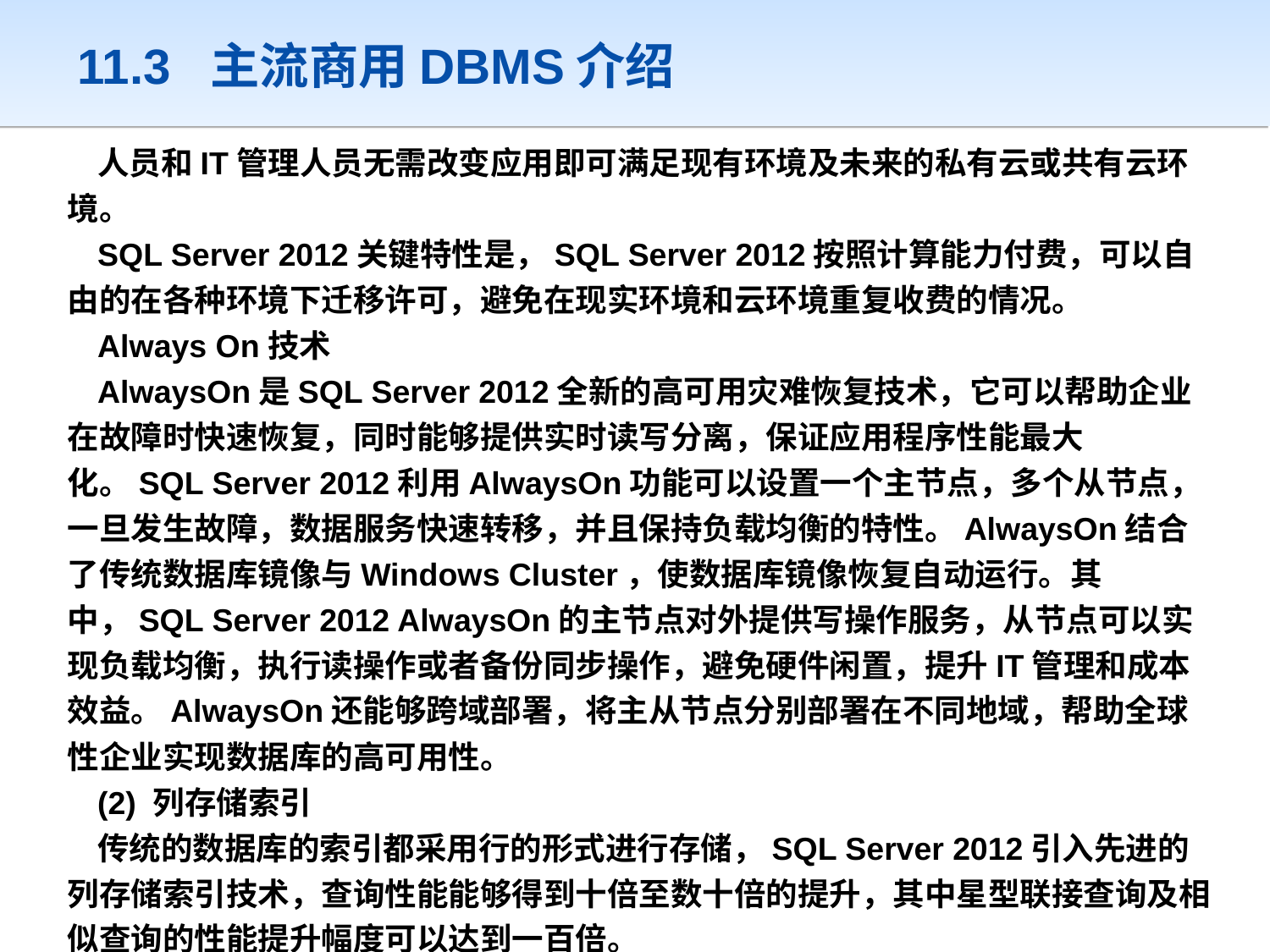

# 11.3  主流商用DBMS介绍
人员和IT管理人员无需改变应用即可满足现有环境及未来的私有云或共有云环境。
SQL Server 2012关键特性是，SQL Server 2012按照计算能力付费，可以自由的在各种环境下迁移许可，避免在现实环境和云环境重复收费的情况。
Always On技术
AlwaysOn是SQL Server 2012全新的高可用灾难恢复技术，它可以帮助企业在故障时快速恢复，同时能够提供实时读写分离，保证应用程序性能最大化。SQL Server 2012利用AlwaysOn功能可以设置一个主节点，多个从节点，一旦发生故障，数据服务快速转移，并且保持负载均衡的特性。AlwaysOn结合了传统数据库镜像与Windows Cluster，使数据库镜像恢复自动运行。其中，SQL Server 2012 AlwaysOn的主节点对外提供写操作服务，从节点可以实现负载均衡，执行读操作或者备份同步操作，避免硬件闲置，提升IT管理和成本效益。AlwaysOn还能够跨域部署，将主从节点分别部署在不同地域，帮助全球性企业实现数据库的高可用性。
(2) 列存储索引
传统的数据库的索引都采用行的形式进行存储，SQL Server 2012引入先进的列存储索引技术，查询性能能够得到十倍至数十倍的提升，其中星型联接查询及相似查询的性能提升幅度可以达到一百倍。